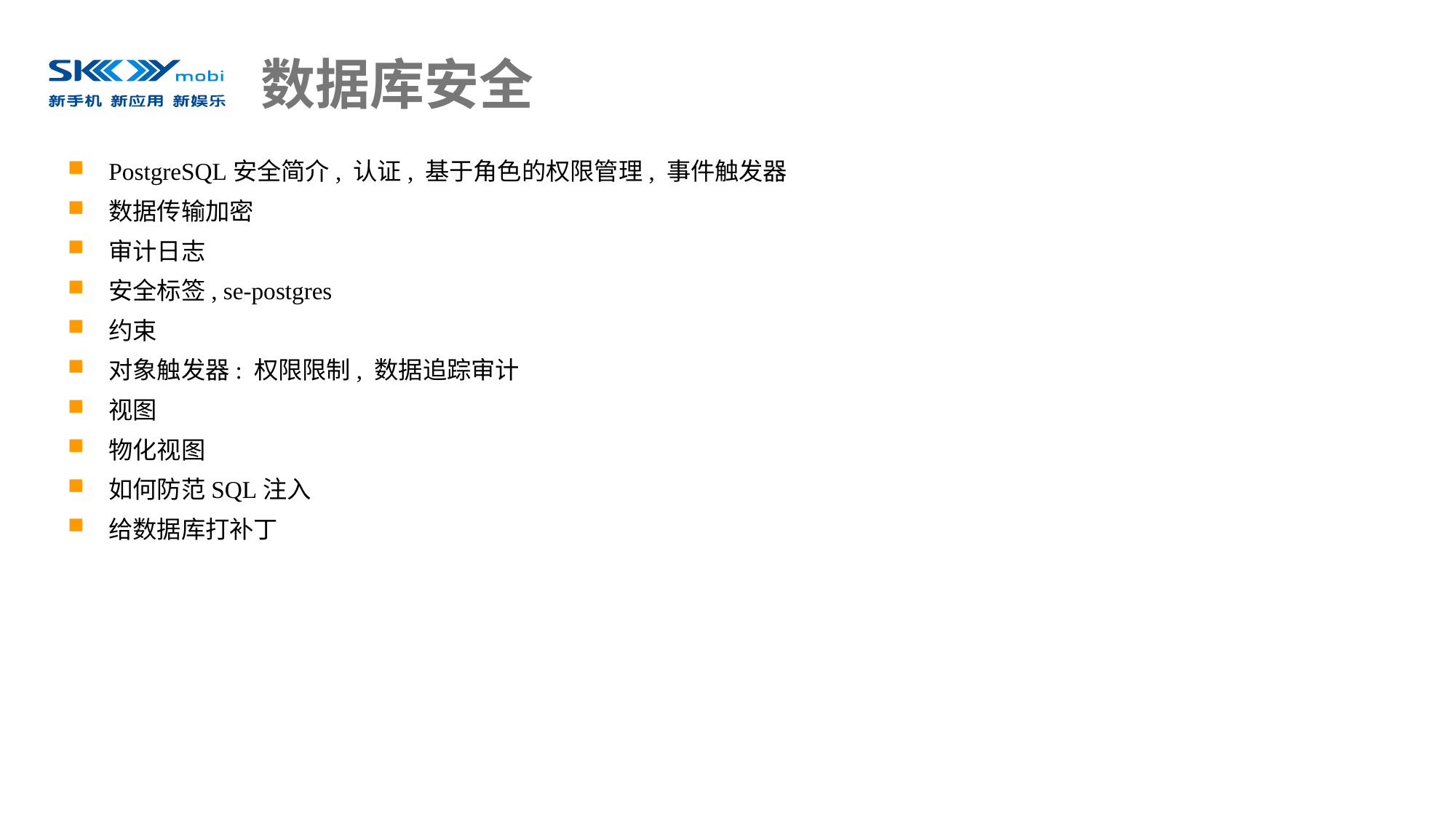

# 数据库安全
PostgreSQL安全简介, 认证, 基于角色的权限管理, 事件触发器
数据传输加密
审计日志
安全标签, se-postgres
约束
对象触发器: 权限限制, 数据追踪审计
视图
物化视图
如何防范SQL注入
给数据库打补丁